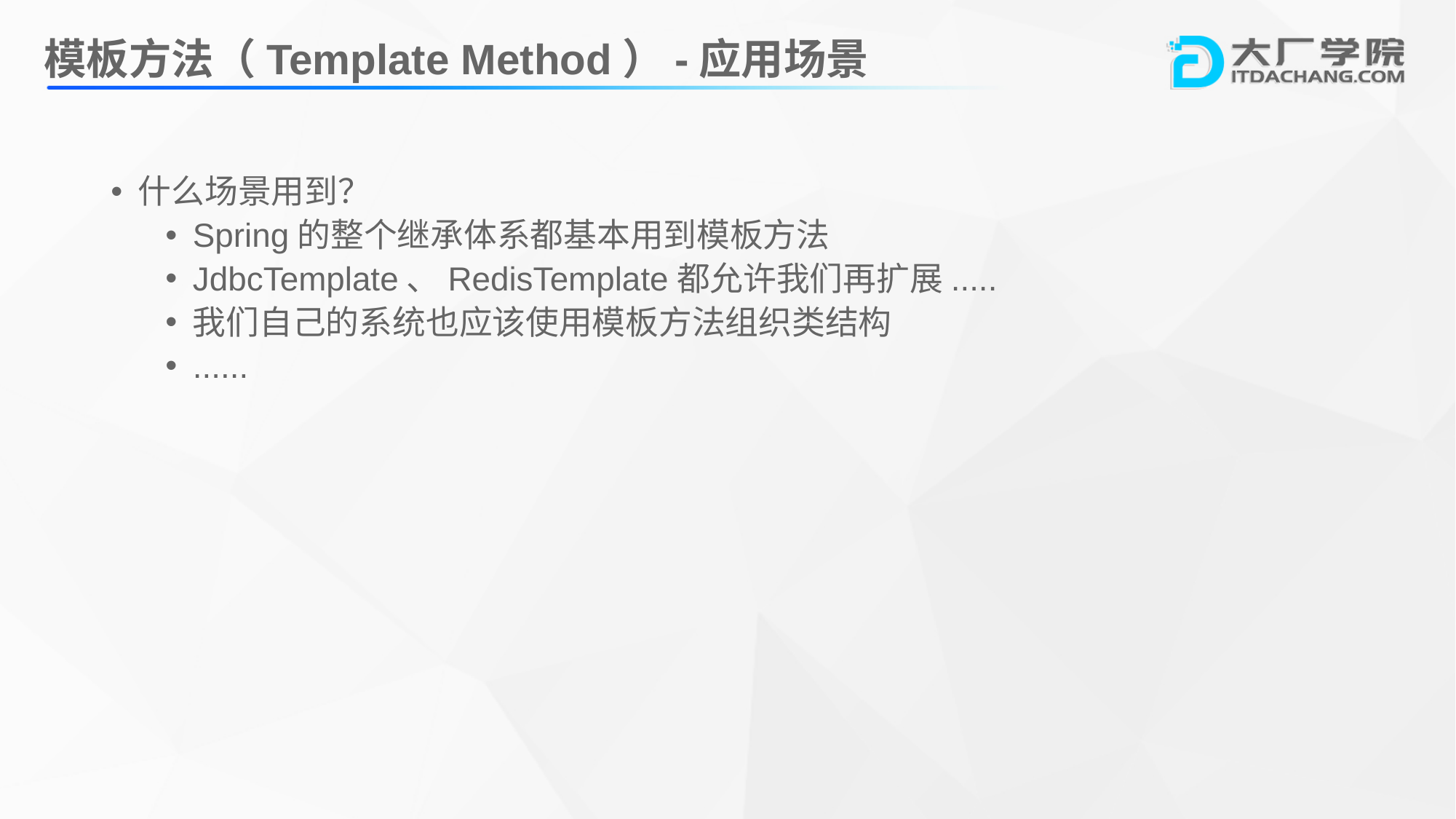

# 模板方法（Template Method）-应用场景
什么场景用到？
Spring的整个继承体系都基本用到模板方法
JdbcTemplate、RedisTemplate都允许我们再扩展.....
我们自己的系统也应该使用模板方法组织类结构
......